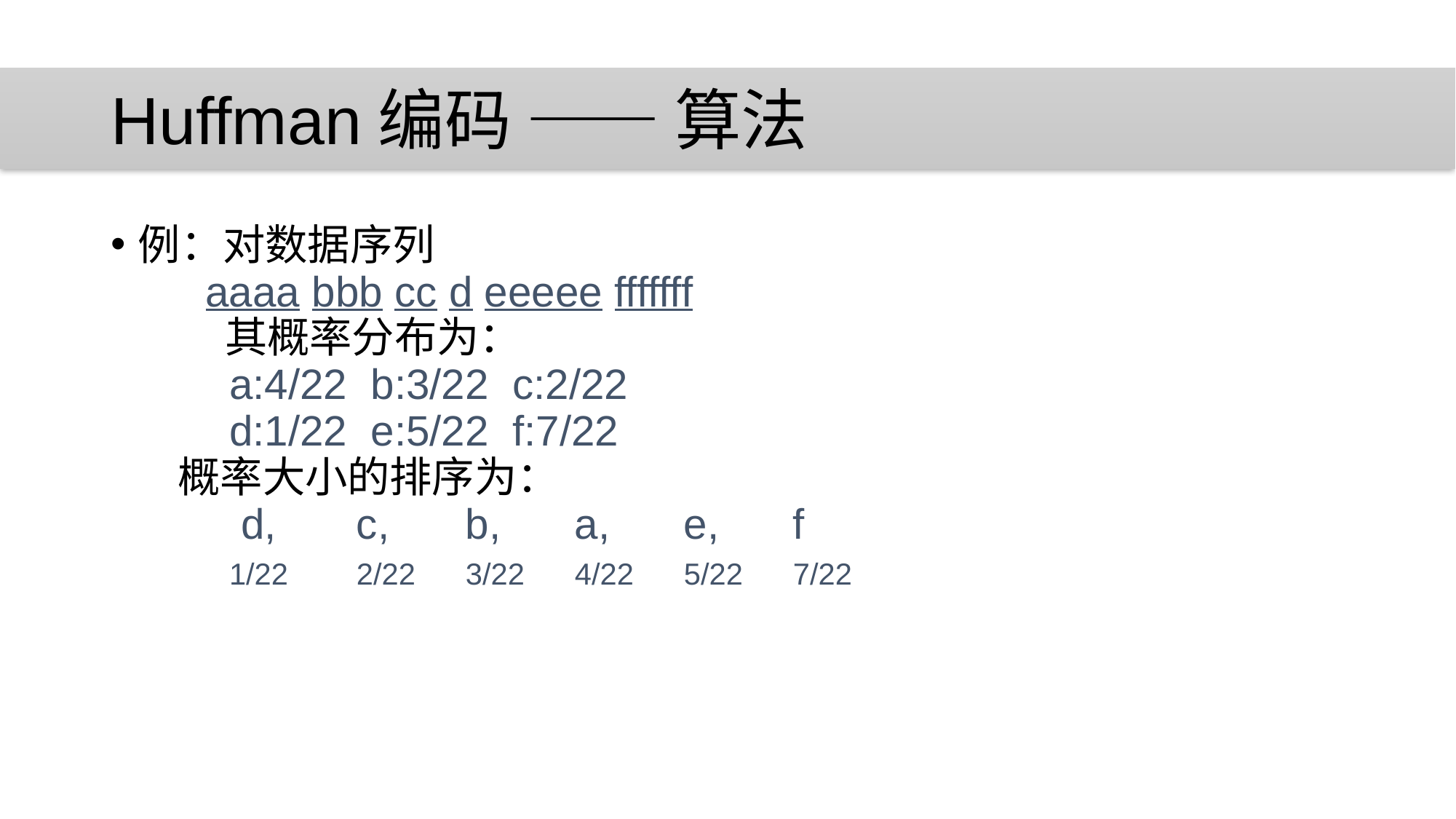

# Huffman编码 —— 算法

例：对数据序列
        aaaa bbb cc d eeeee fffffff
           其概率分布为：
          a:4/22  b:3/22  c:2/22
          d:1/22  e:5/22  f:7/22
      概率大小的排序为：
           d,    	c,  	b,   	a,  	e,  	f
          1/22  	2/22  	3/22  	4/22  	5/22  	7/22